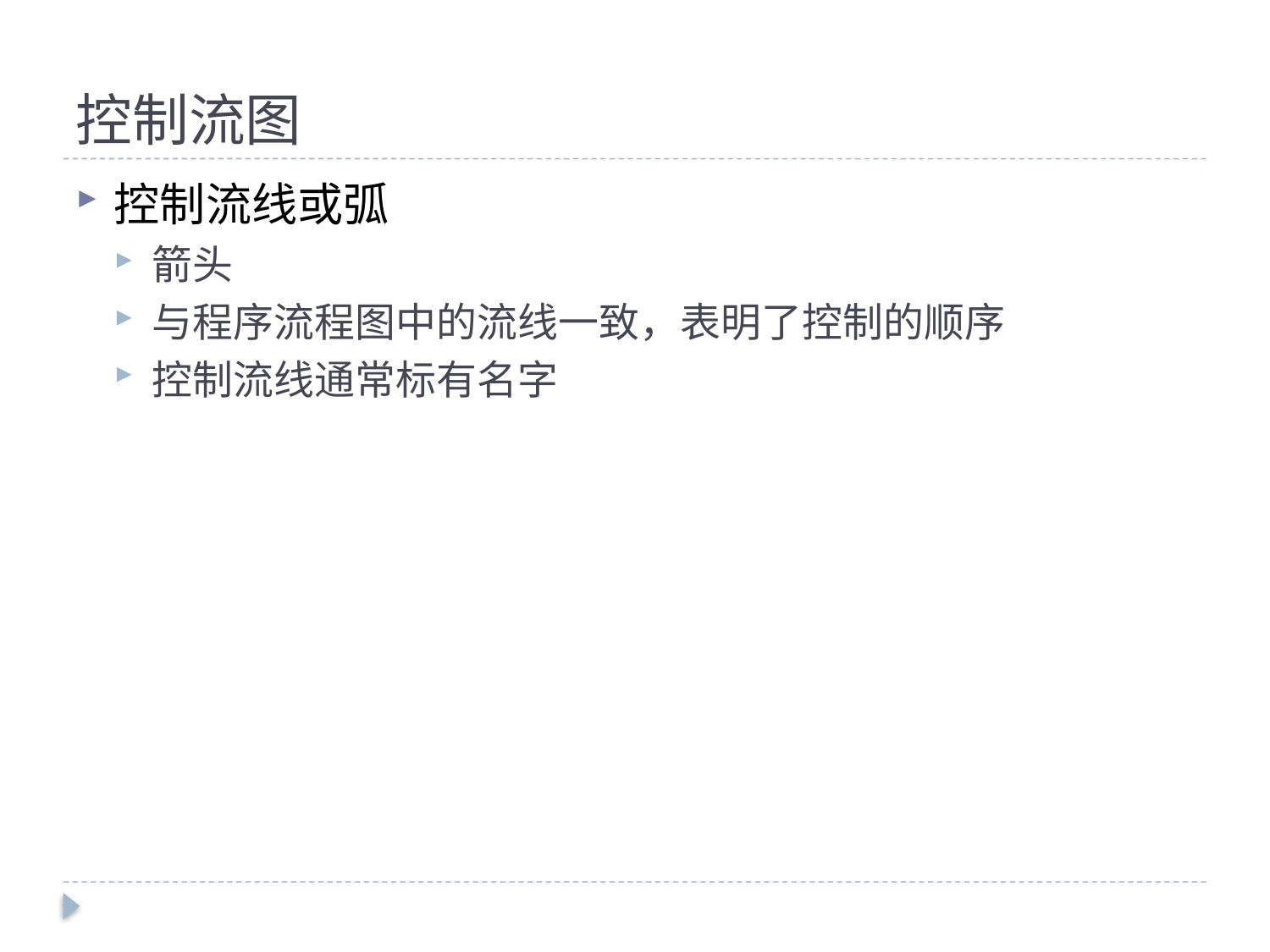

# 控制流图
控制流线或弧
箭头
与程序流程图中的流线一致，表明了控制的顺序
控制流线通常标有名字